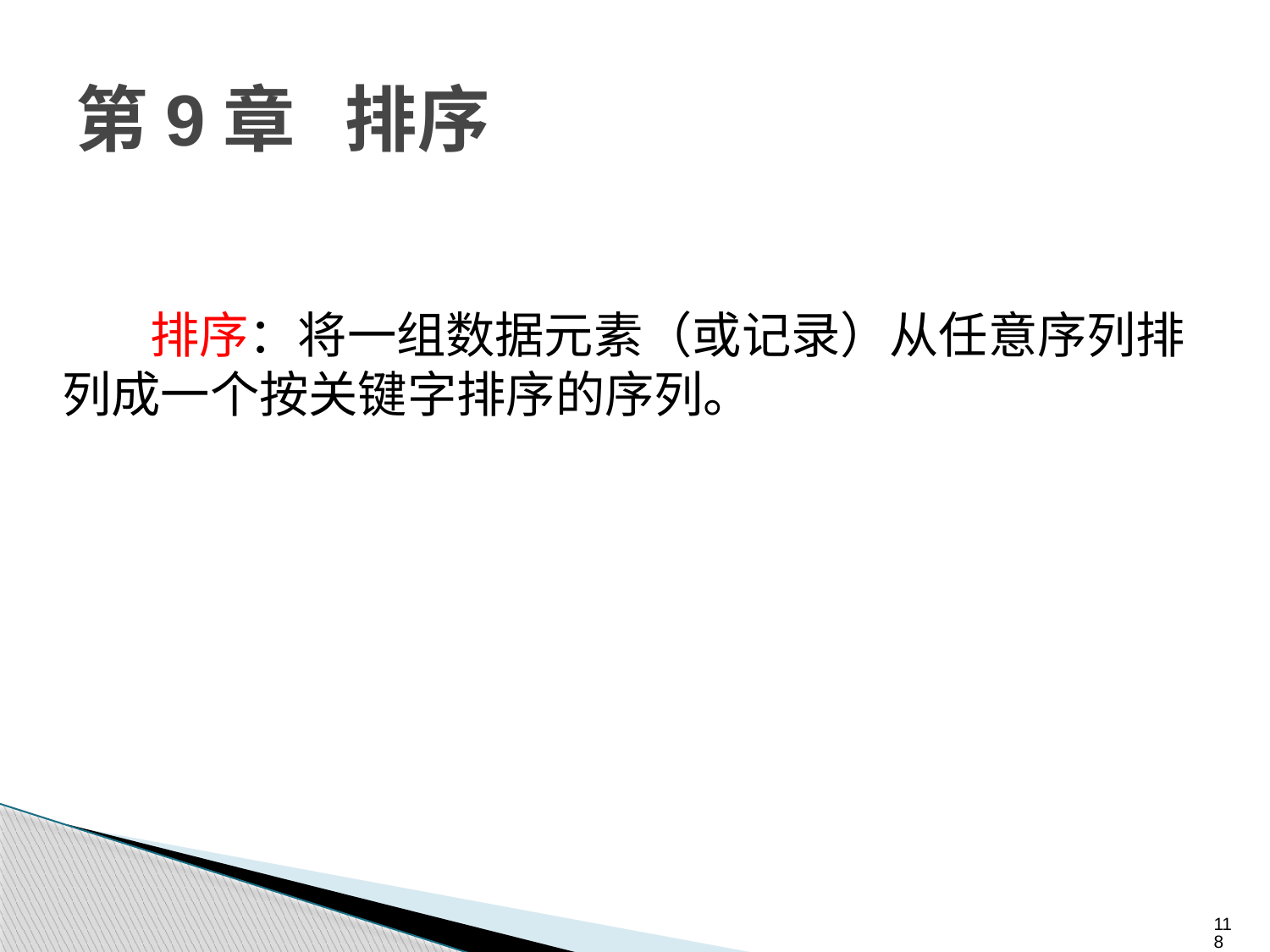

# 第9章   排序
排序：将一组数据元素（或记录）从任意序列排列成一个按关键字排序的序列。

118